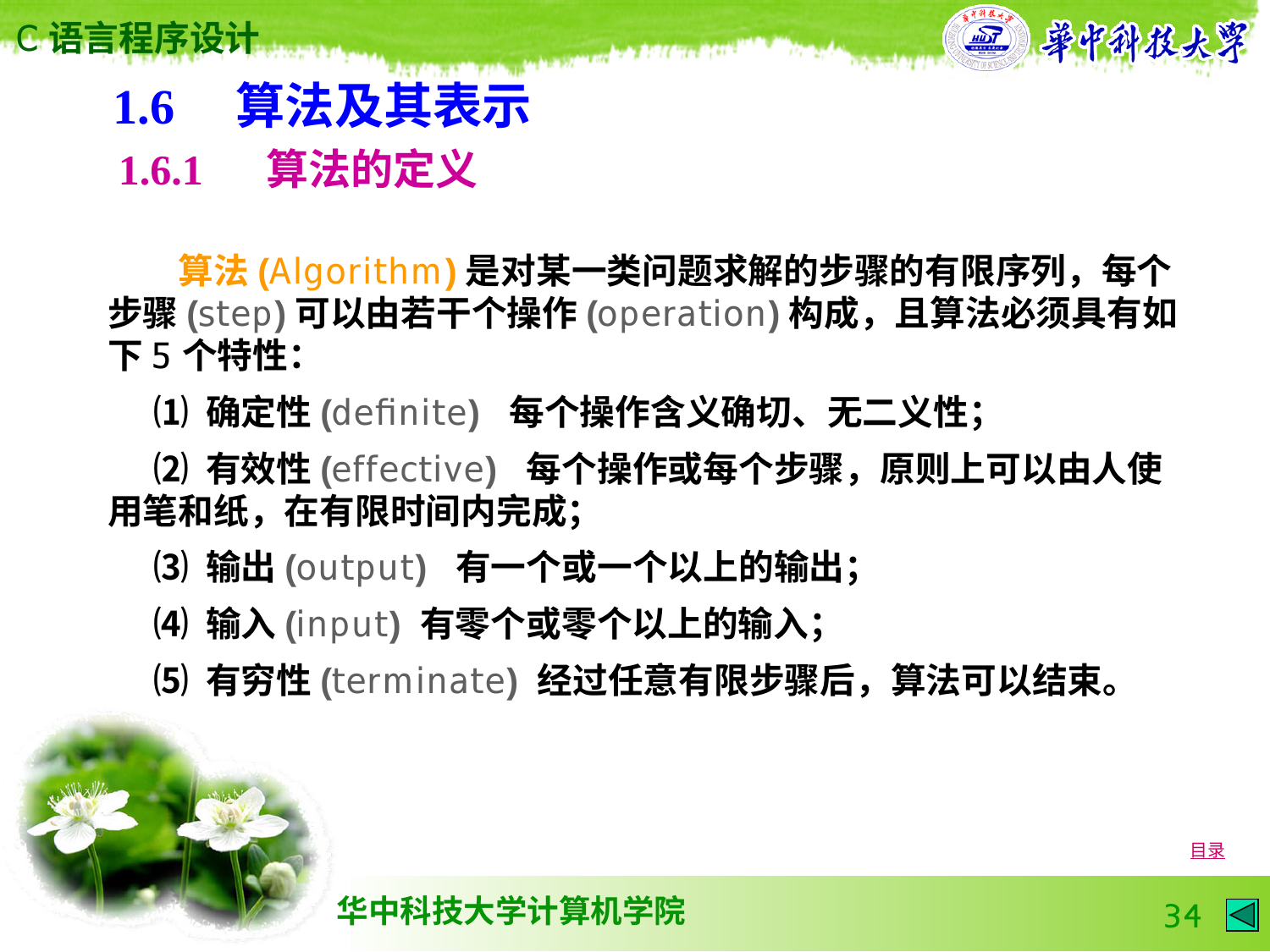

1.6　算法及其表示
1.6.1 　算法的定义
   算法(Algorithm)是对某一类问题求解的步骤的有限序列，每个步骤(step)可以由若干个操作(operation)构成，且算法必须具有如下5个特性：
 ⑴ 确定性(definite)  每个操作含义确切、无二义性；
 ⑵ 有效性(effective)  每个操作或每个步骤，原则上可以由人使用笔和纸，在有限时间内完成；
 ⑶ 输出(output)  有一个或一个以上的输出；
 ⑷ 输入(input) 有零个或零个以上的输入；
 ⑸ 有穷性(terminate) 经过任意有限步骤后，算法可以结束。
目录
34